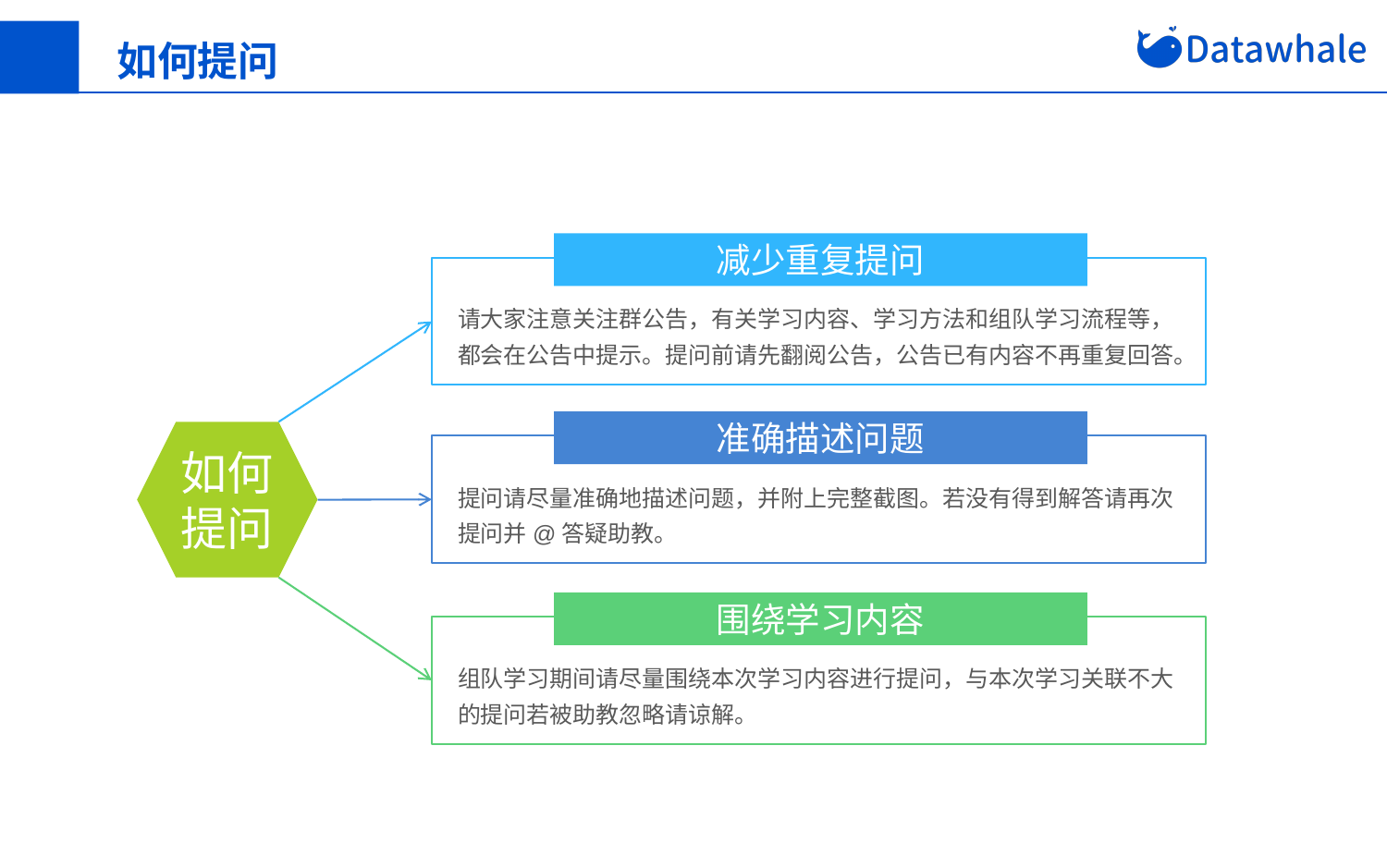

如何提问
减少重复提问

请大家注意关注群公告，有关学习内容、学习方法和组队学习流程等，都会在公告中提示。提问前请先翻阅公告，公告已有内容不再重复回答。
准确描述问题
如何提问

提问请尽量准确地描述问题，并附上完整截图。若没有得到解答请再次提问并@答疑助教。
围绕学习内容

组队学习期间请尽量围绕本次学习内容进行提问，与本次学习关联不大的提问若被助教忽略请谅解。